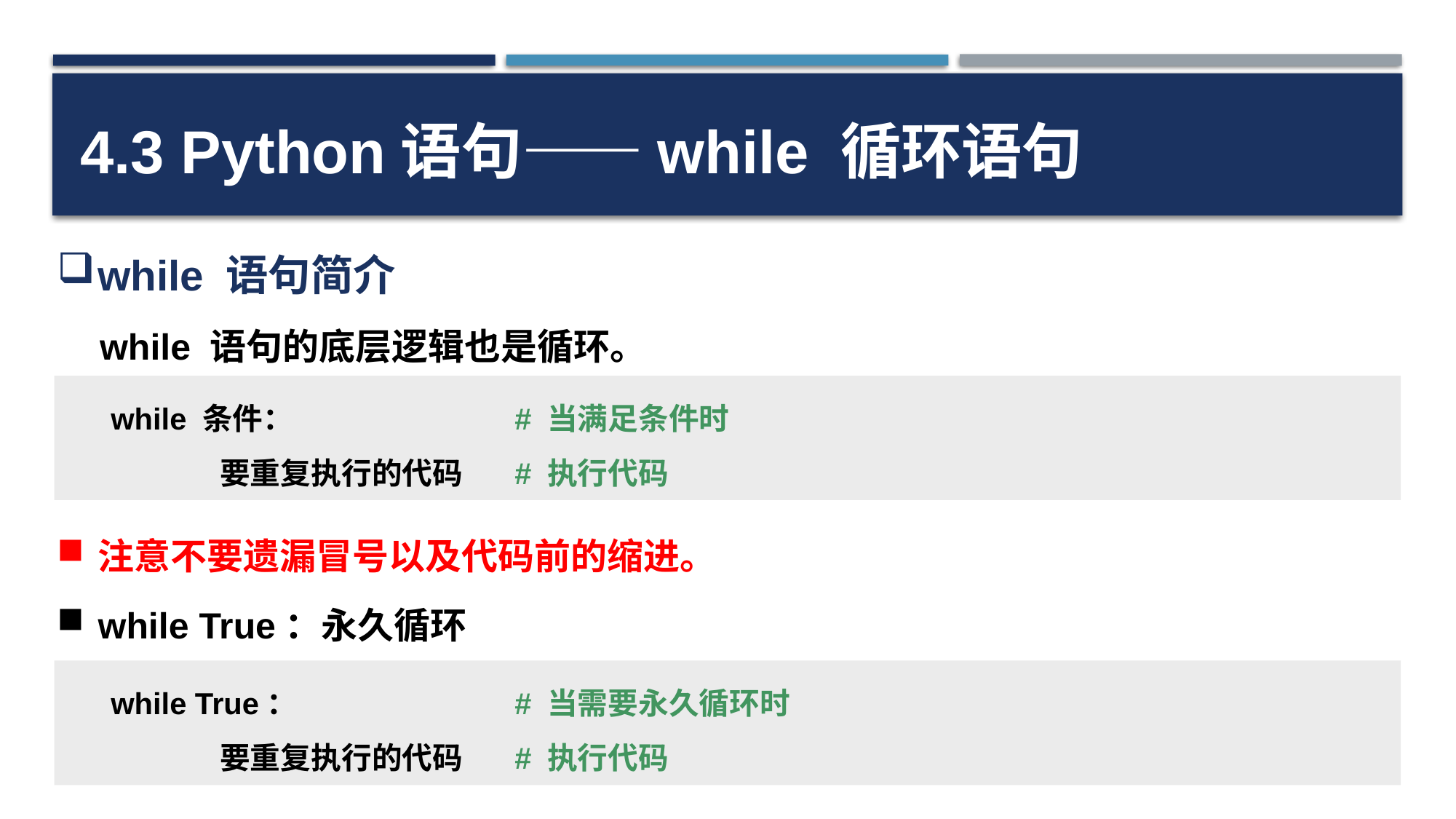

4.3 Python语句——while 循环语句
while 语句简介
while 语句的底层逻辑也是循环。
while 条件：
	要重复执行的代码

# 当满足条件时
# 执行代码
注意不要遗漏冒号以及代码前的缩进。
while True：永久循环
while True：
	要重复执行的代码

# 当需要永久循环时
# 执行代码
43